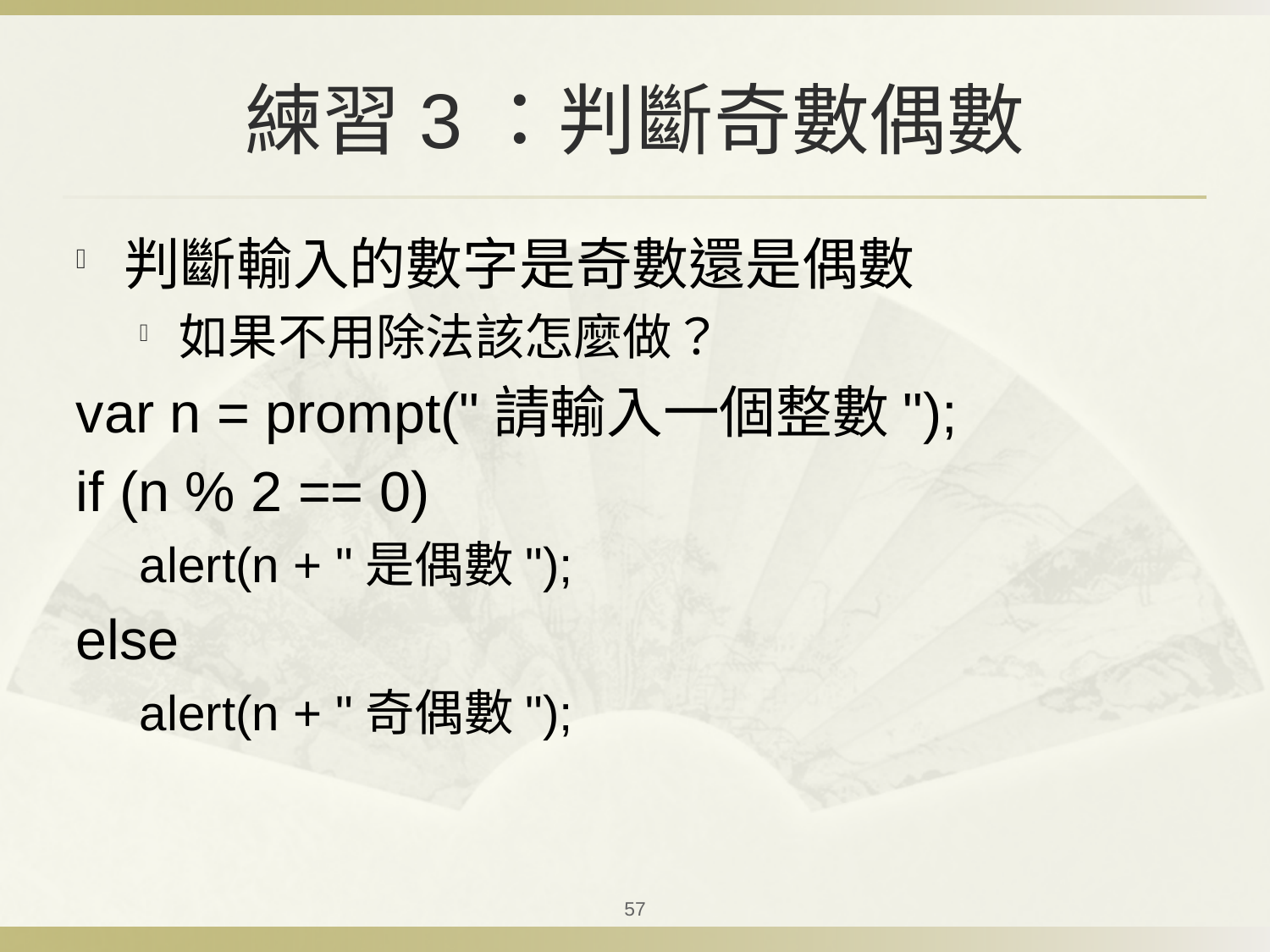

# 練習3：判斷奇數偶數
判斷輸入的數字是奇數還是偶數
如果不用除法該怎麼做？
var n = prompt("請輸入一個整數");
if (n % 2 == 0)
alert(n + "是偶數");
else
alert(n + "奇偶數");

57